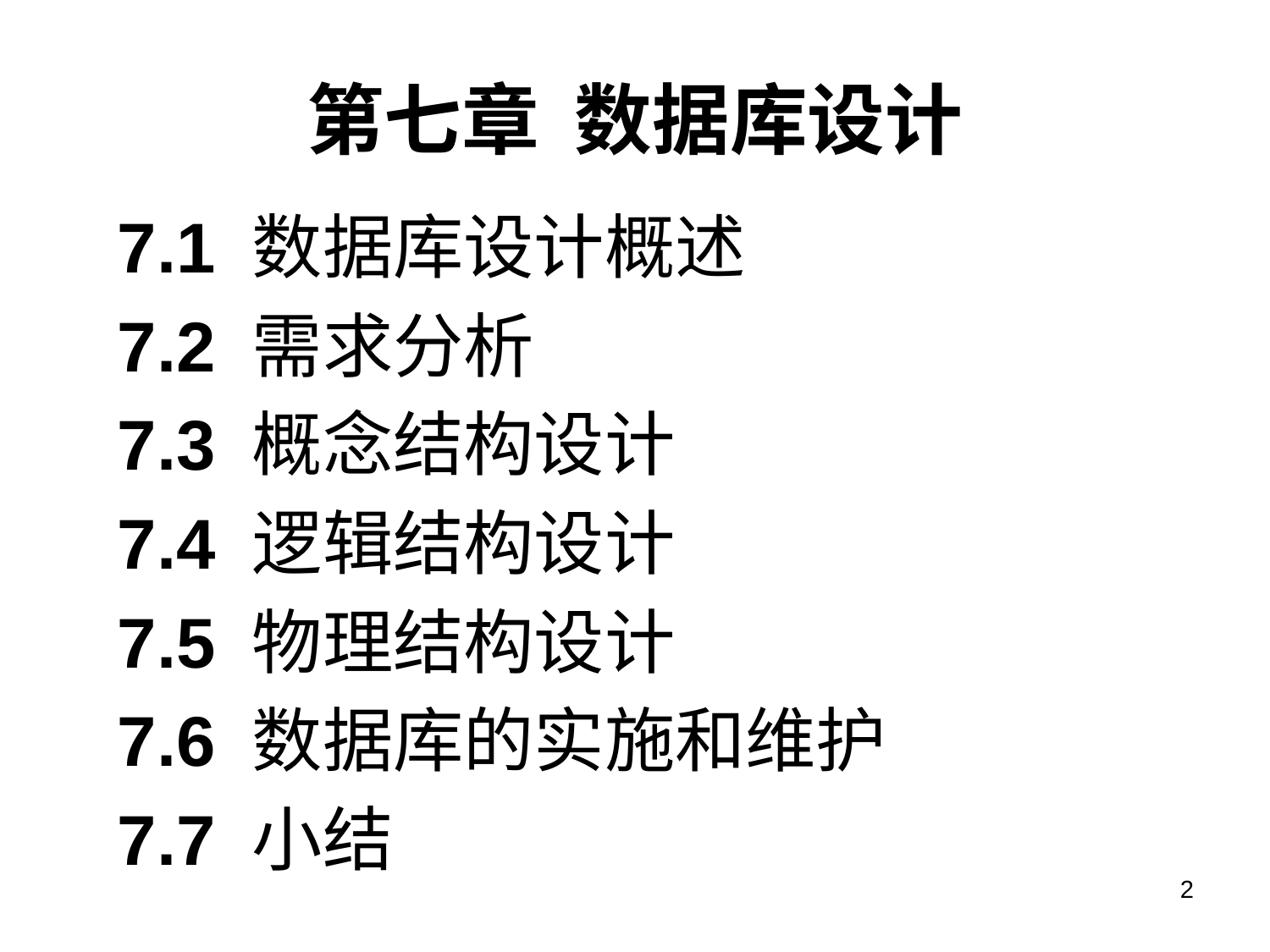

# 第七章  数据库设计
7.1 数据库设计概述
7.2 需求分析
7.3 概念结构设计
7.4 逻辑结构设计
7.5 物理结构设计
7.6 数据库的实施和维护
7.7 小结
2